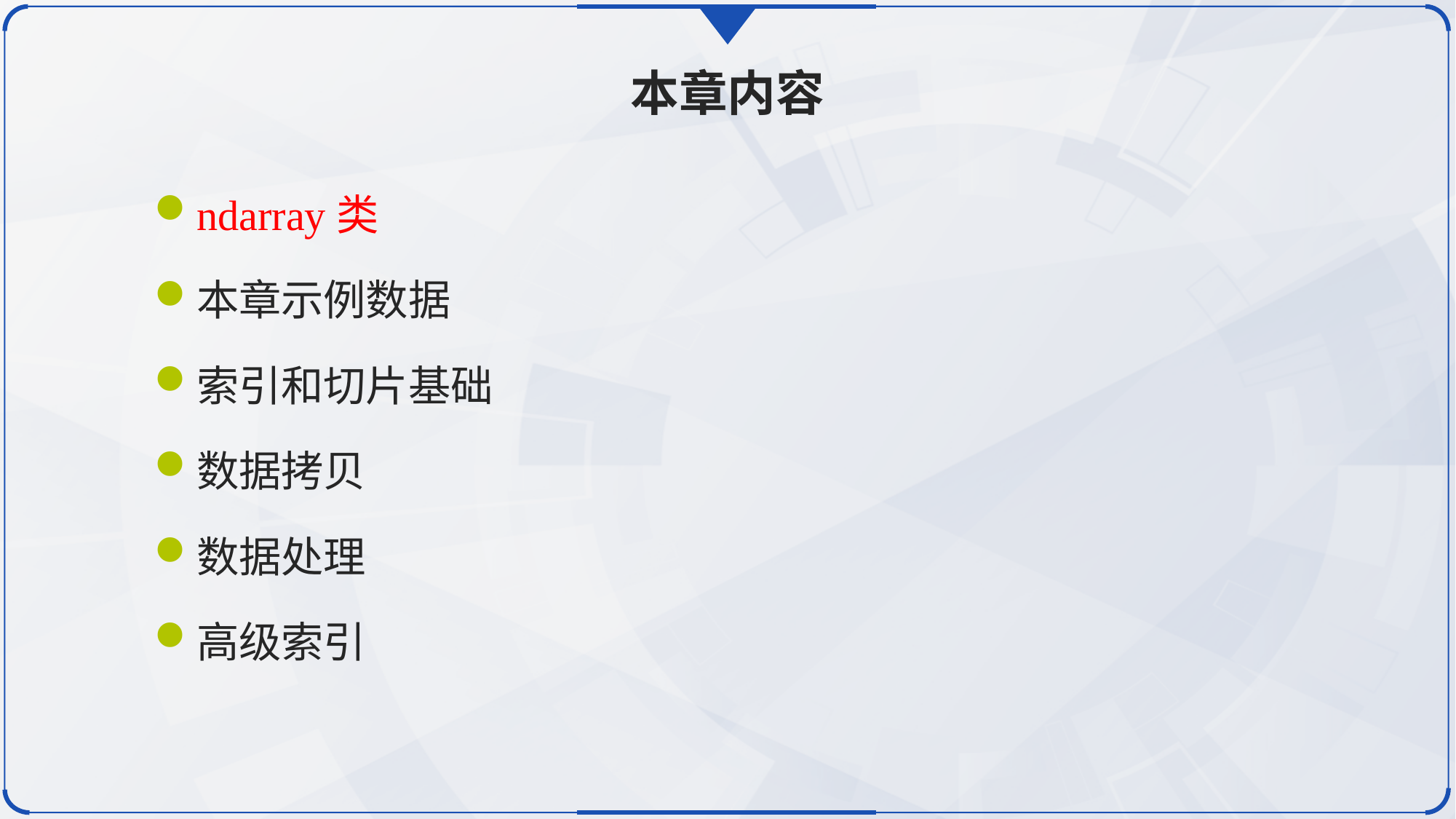

本章内容
ndarray类
本章示例数据
索引和切片基础
数据拷贝
数据处理
高级索引